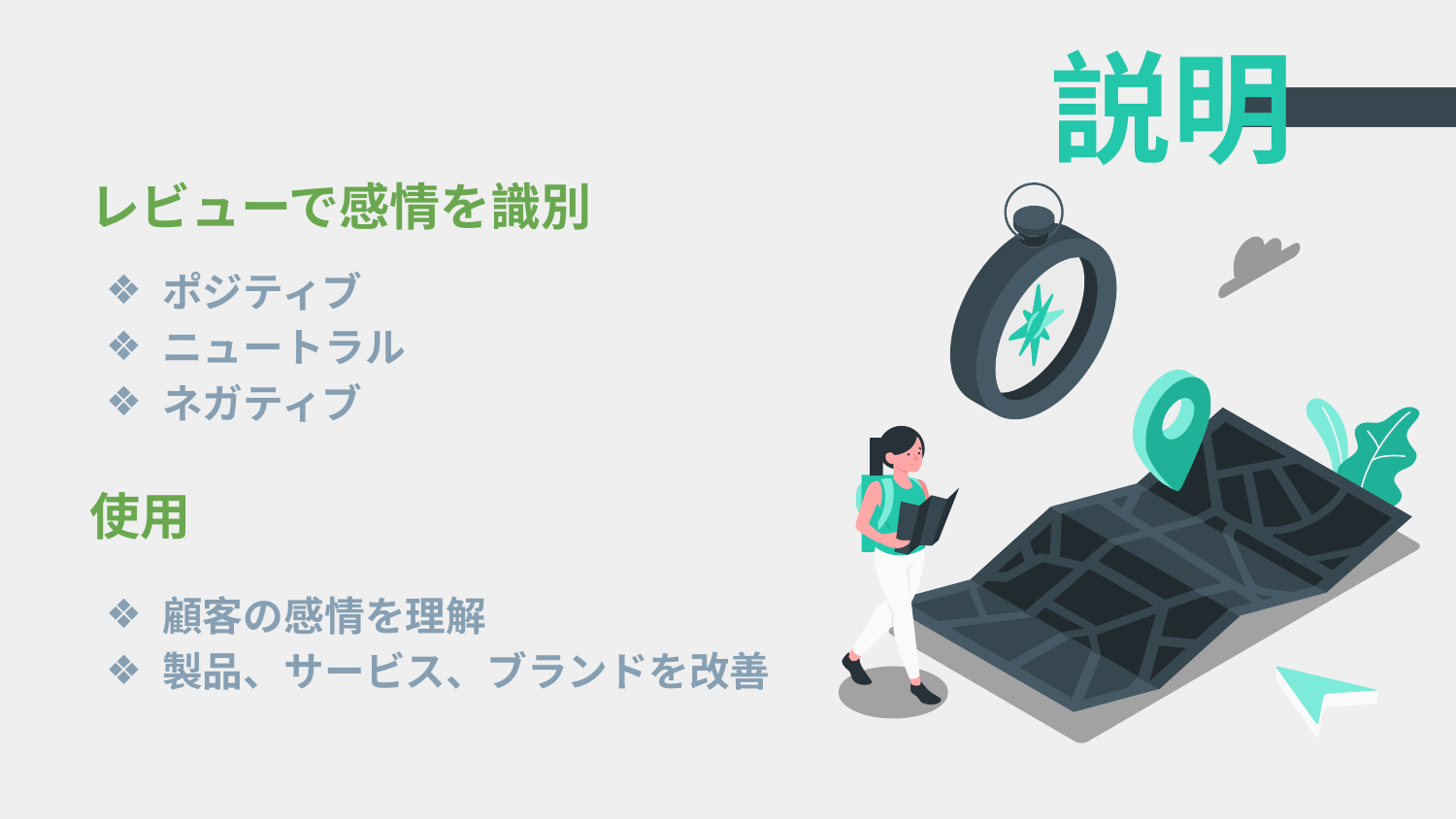

# 説明
レビューで感情を識別

ポジティブ
ニュートラル
ネガティブ

使用
顧客の感情を理解
製品、サービス、ブランドを改善